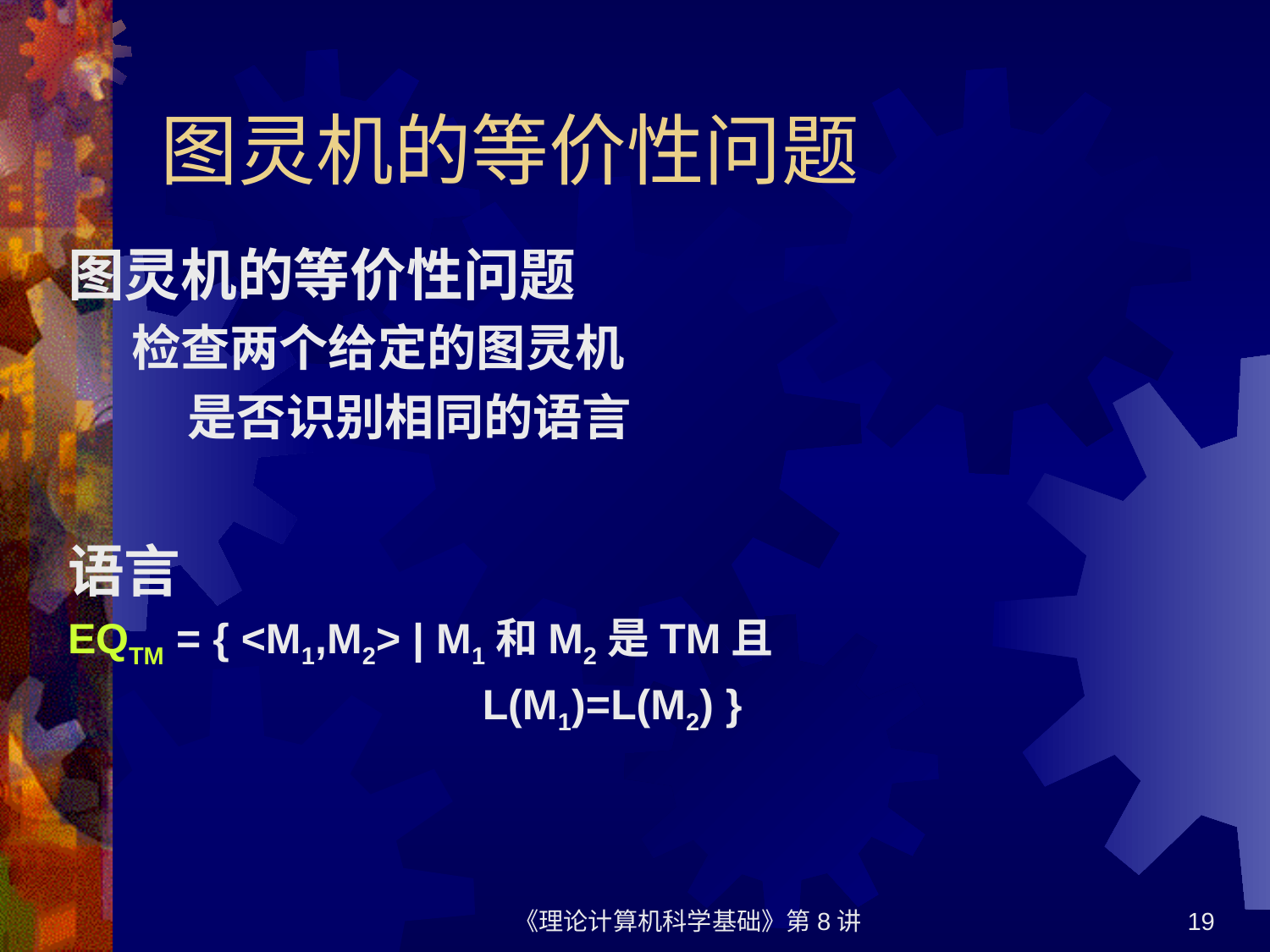

# 图灵机的等价性问题
图灵机的等价性问题
检查两个给定的图灵机
    是否识别相同的语言

语言
EQTM = { <M1,M2> | M1和M2是TM且
                                   L(M1)=L(M2) }
《理论计算机科学基础》第8讲
19